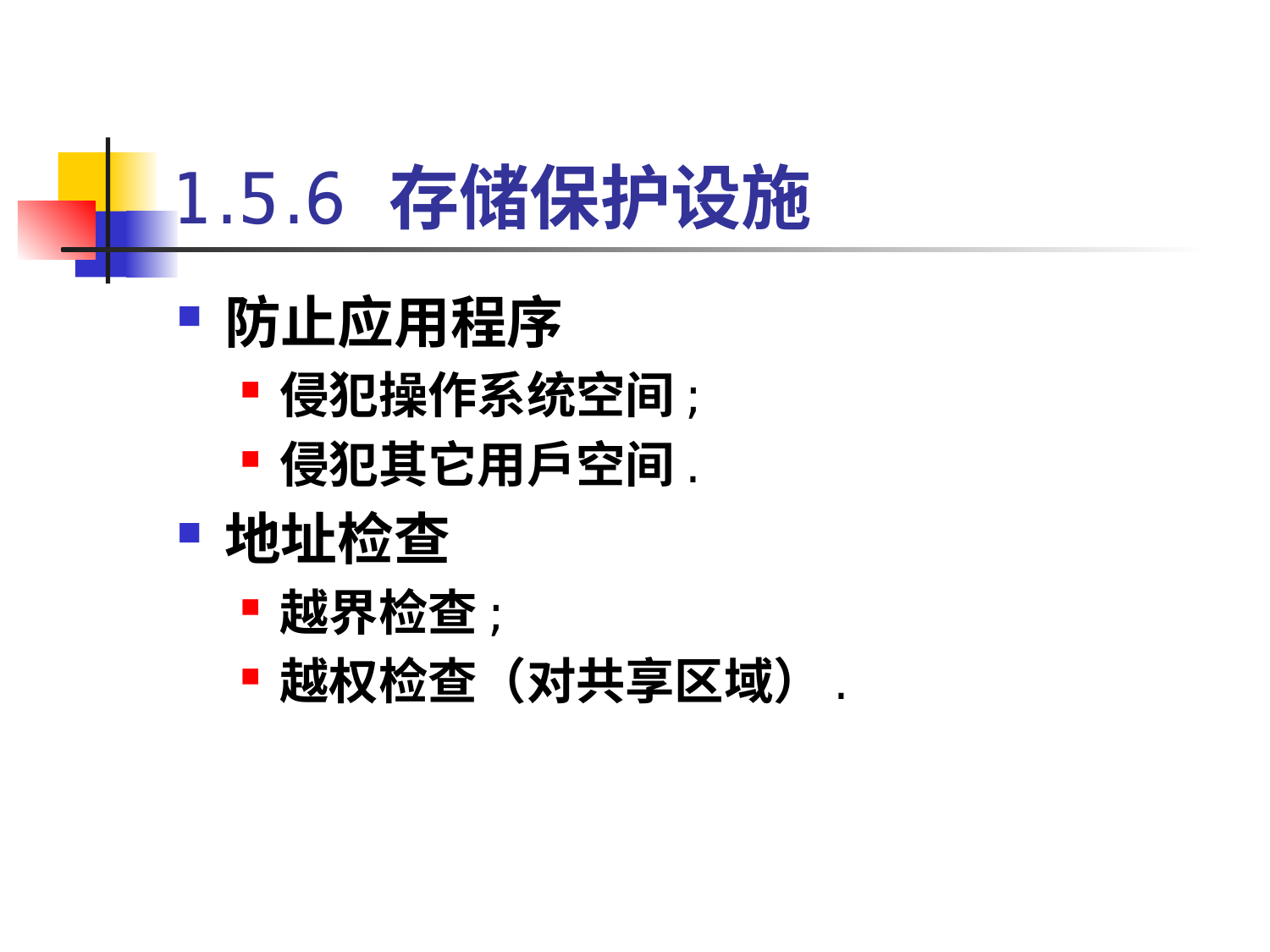

# 1.5.6 存储保护设施
防止应用程序
侵犯操作系统空间;
侵犯其它用戶空间.
地址检查
越界检查;
越权检查（对共享区域）.